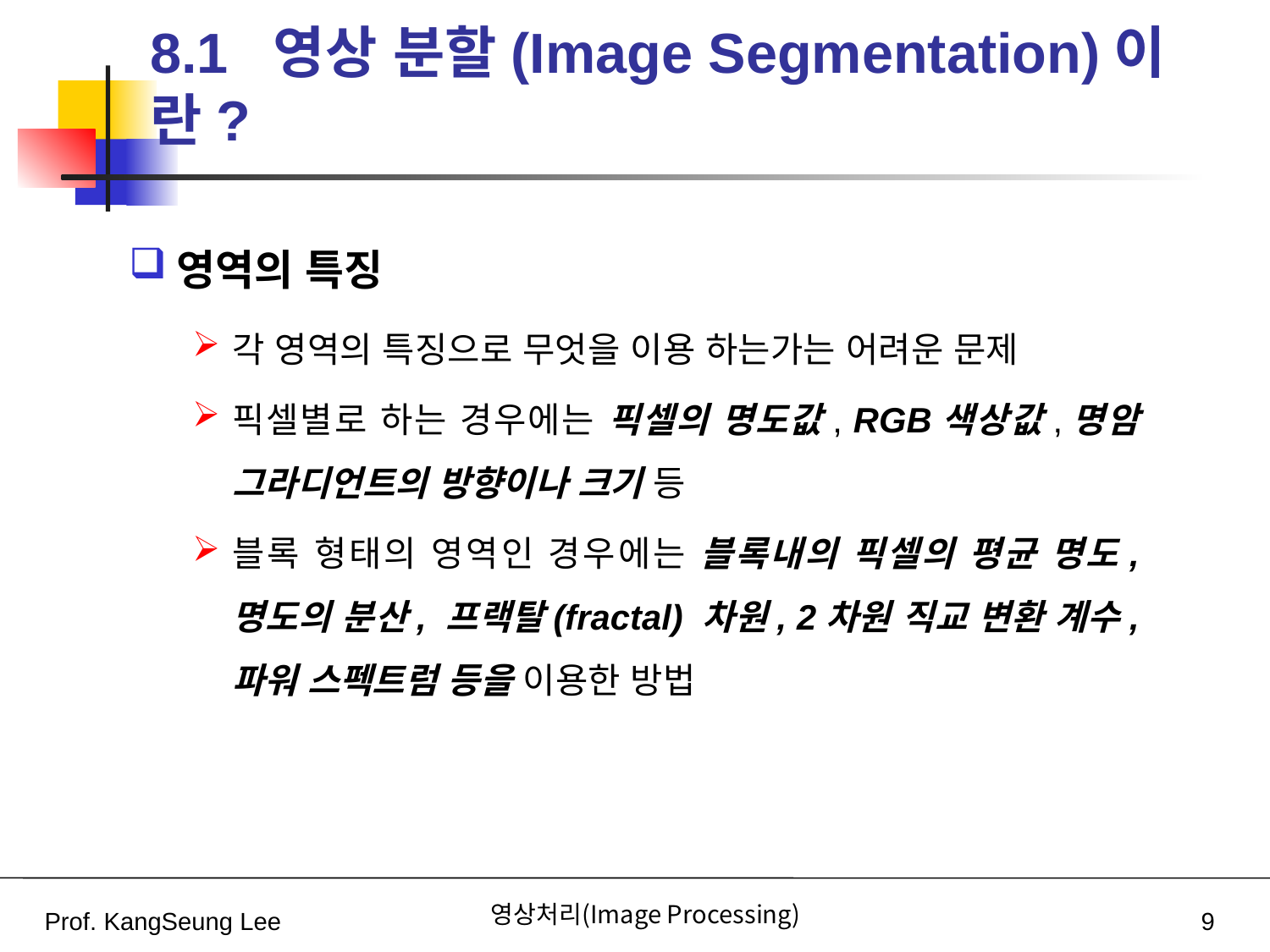

# 8.1  영상 분할(Image Segmentation)이란?
영역의 특징
각 영역의 특징으로 무엇을 이용 하는가는 어려운 문제
픽셀별로 하는 경우에는 픽셀의 명도값, RGB색상값,명암 그라디언트의 방향이나 크기 등
블록 형태의 영역인 경우에는 블록내의 픽셀의 평균 명도, 명도의 분산, 프랙탈(fractal) 차원, 2차원 직교 변환 계수, 파워 스펙트럼 등을 이용한 방법
Prof. KangSeung Lee
영상처리(Image Processing)
9